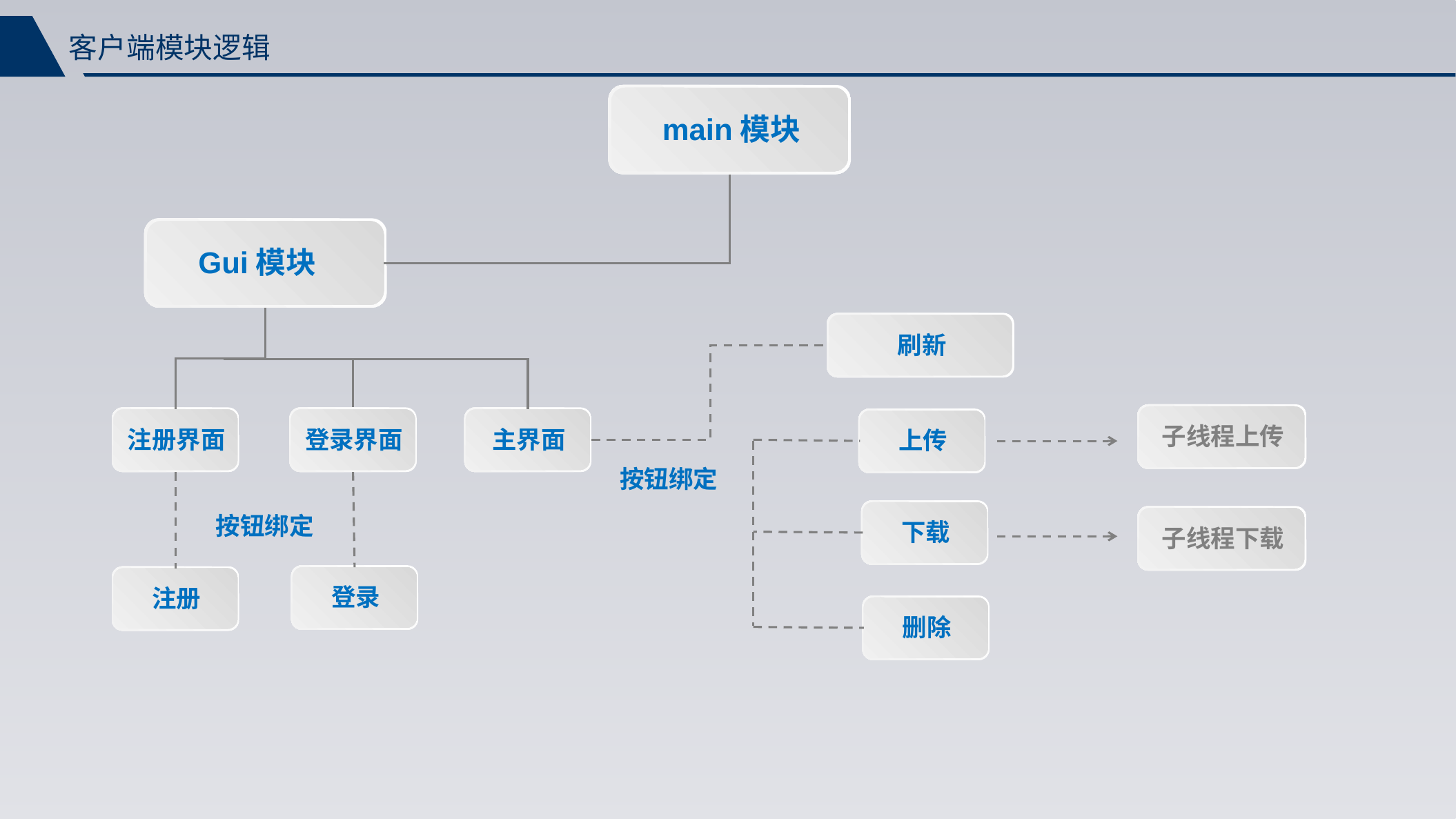

客户端模块逻辑

main模块

Gui模块

刷新

子线程上传

注册界面

登录界面

主界面

上传
按钮绑定
按钮绑定

下载

子线程下载

登录

注册

删除